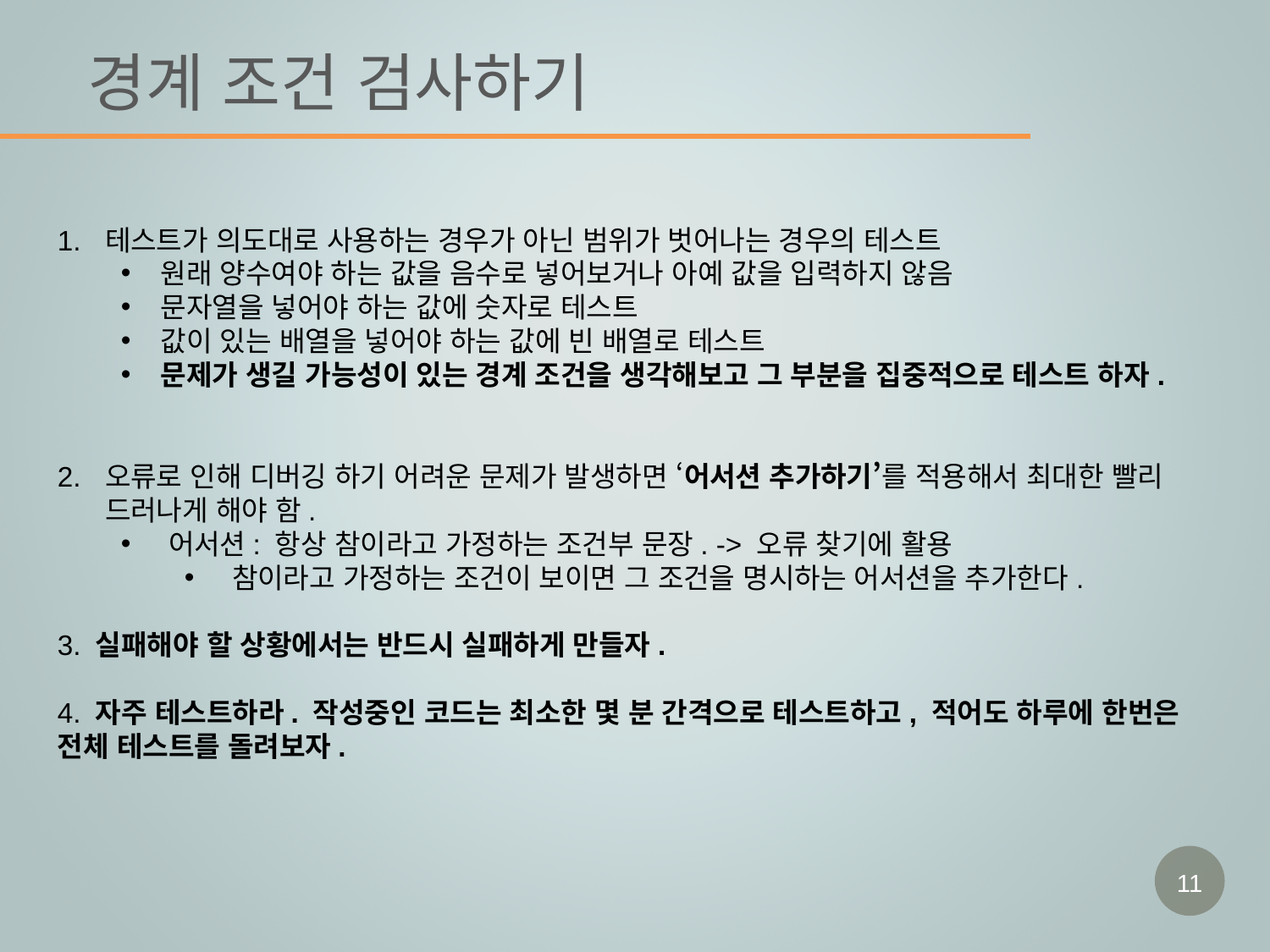

# 경계 조건 검사하기
테스트가 의도대로 사용하는 경우가 아닌 범위가 벗어나는 경우의 테스트
원래 양수여야 하는 값을 음수로 넣어보거나 아예 값을 입력하지 않음
문자열을 넣어야 하는 값에 숫자로 테스트
값이 있는 배열을 넣어야 하는 값에 빈 배열로 테스트
문제가 생길 가능성이 있는 경계 조건을 생각해보고 그 부분을 집중적으로 테스트 하자.

오류로 인해 디버깅 하기 어려운 문제가 발생하면 ‘어서션 추가하기’를 적용해서 최대한 빨리 드러나게 해야 함.
어서션: 항상 참이라고 가정하는 조건부 문장. -> 오류 찾기에 활용
참이라고 가정하는 조건이 보이면 그 조건을 명시하는 어서션을 추가한다.

3. 실패해야 할 상황에서는 반드시 실패하게 만들자.

4. 자주 테스트하라. 작성중인 코드는 최소한 몇 분 간격으로 테스트하고, 적어도 하루에 한번은 전체 테스트를 돌려보자.